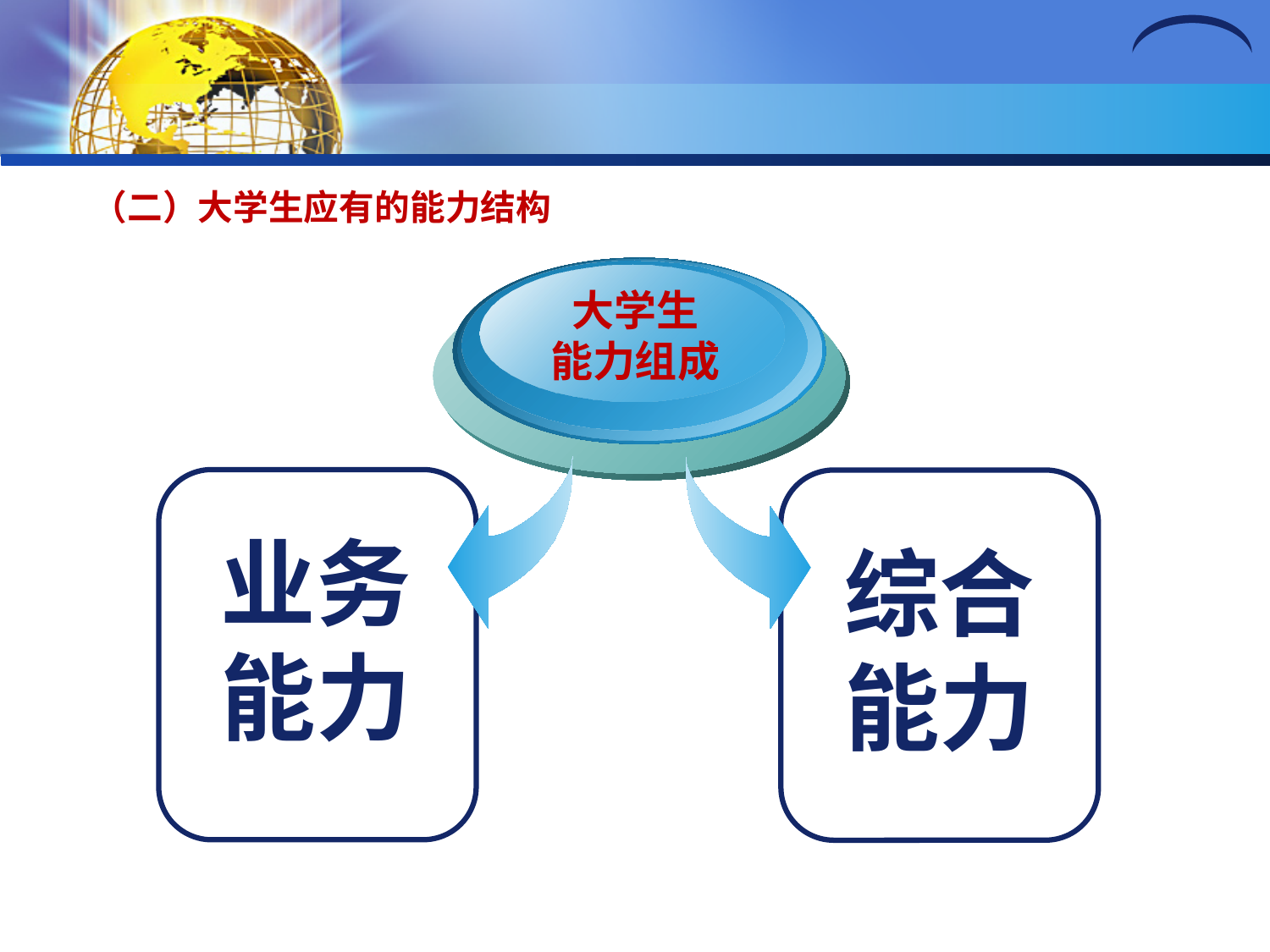

（二）大学生应有的能力结构

大学生
能力组成

业务
能力

综合
能力